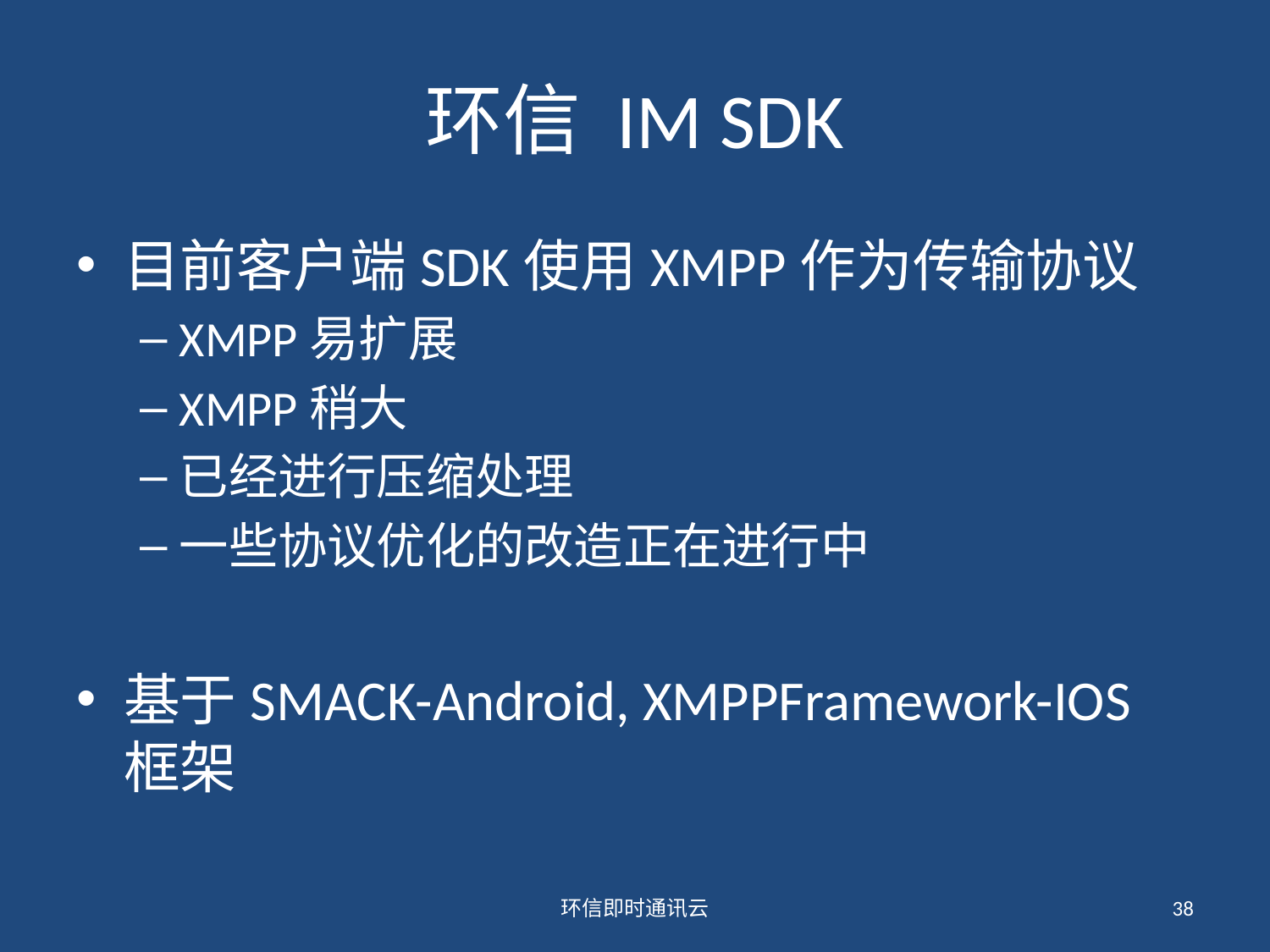

# 环信 IM SDK
目前客户端SDK使用XMPP作为传输协议
XMPP易扩展
XMPP稍大
已经进行压缩处理
一些协议优化的改造正在进行中

基于SMACK-Android, XMPPFramework-IOS框架
环信即时通讯云
38